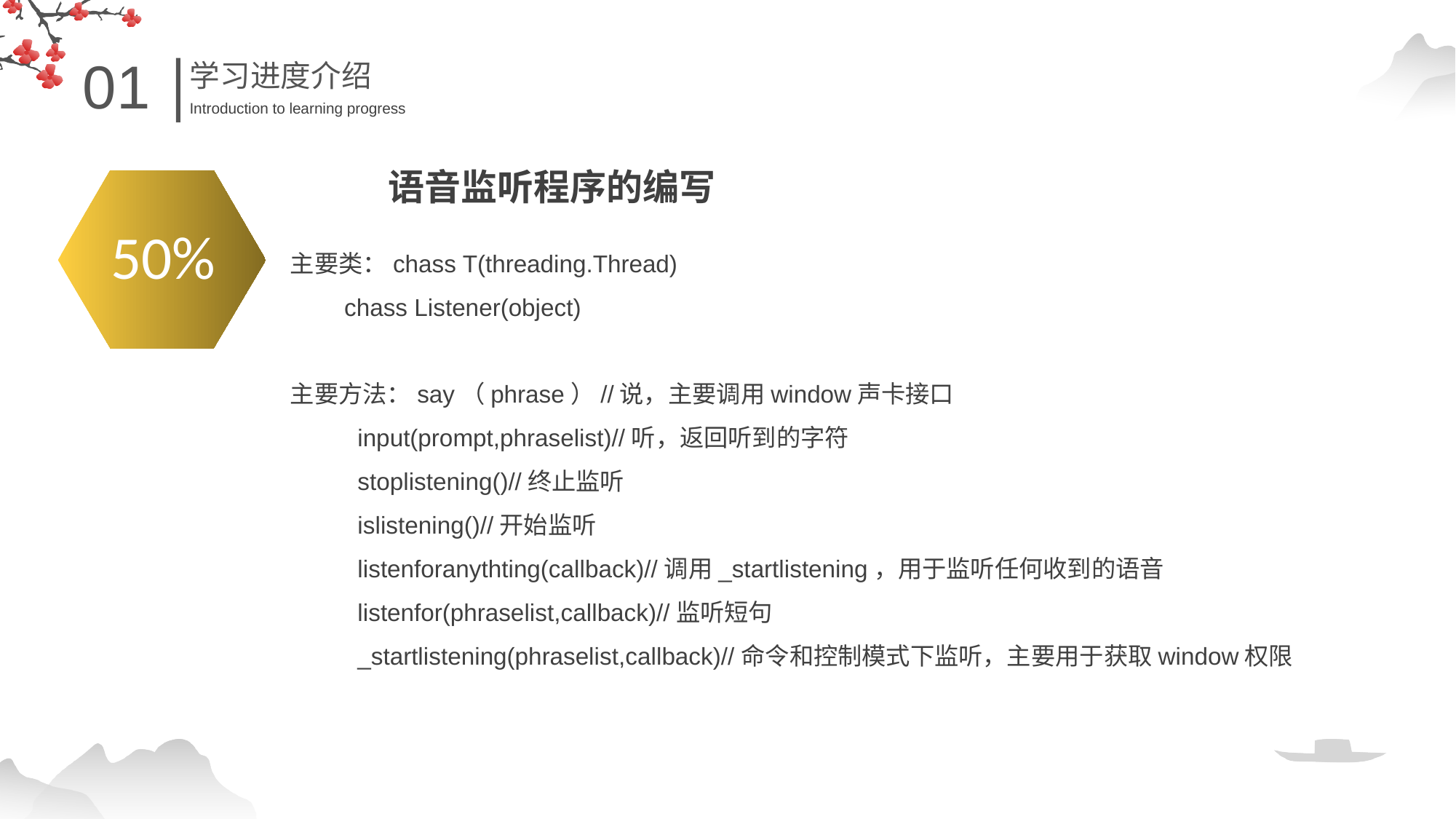

01
学习进度介绍

Introduction to learning progress
语音监听程序的编写

50%
主要类：chass T(threading.Thread)
        chass Listener(object)

主要方法：say（phrase）//说，主要调用window声卡接口
          input(prompt,phraselist)//听，返回听到的字符
          stoplistening()//终止监听
          islistening()//开始监听
          listenforanythting(callback)//调用_startlistening，用于监听任何收到的语音
          listenfor(phraselist,callback)//监听短句
          _startlistening(phraselist,callback)//命令和控制模式下监听，主要用于获取window权限